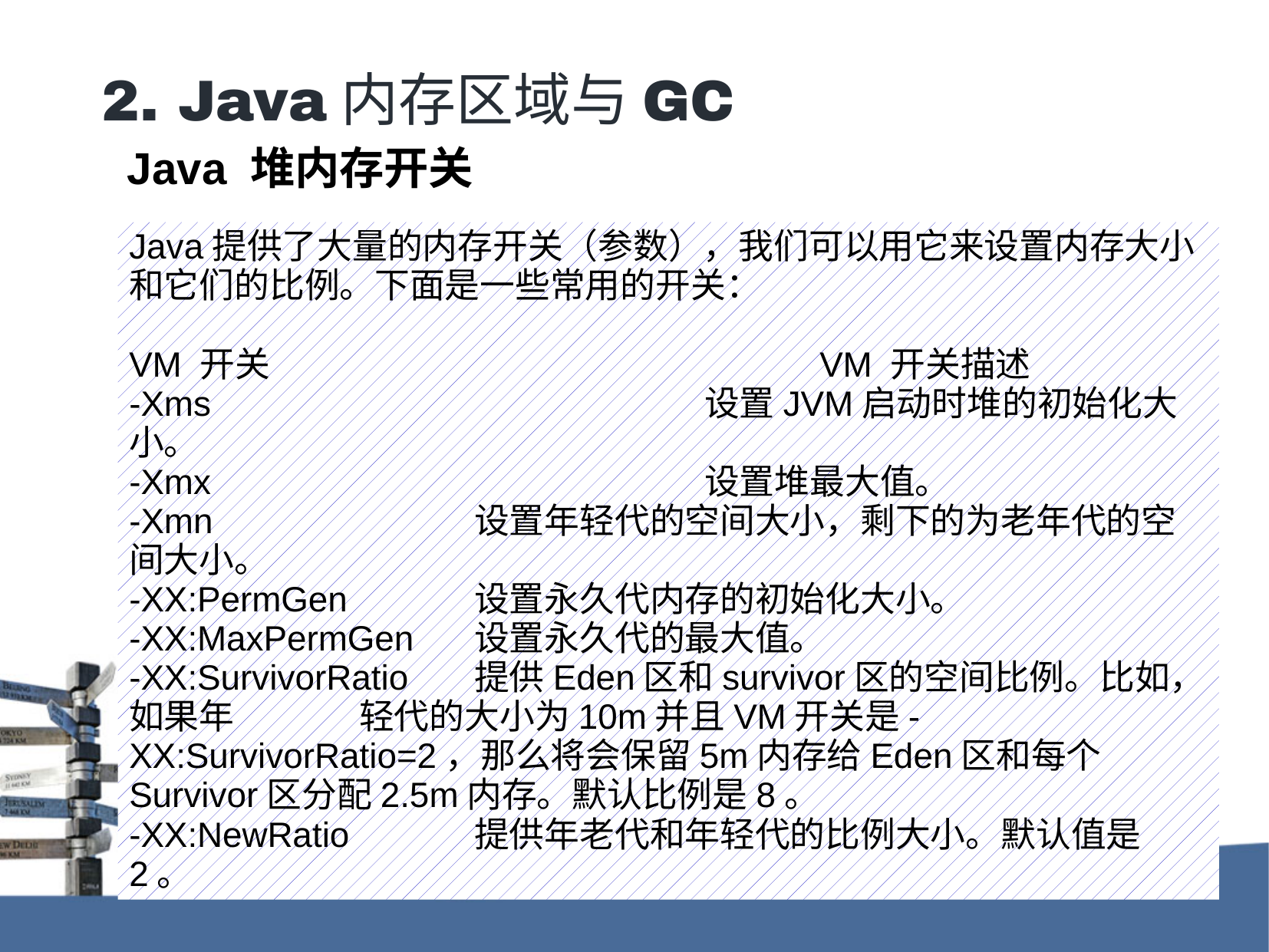

2. Java内存区域与GC
Java 堆内存开关
Java提供了大量的内存开关（参数），我们可以用它来设置内存大小和它们的比例。下面是一些常用的开关：

VM 开关 					VM 开关描述
-Xms 					设置JVM启动时堆的初始化大小。
-Xmx 					设置堆最大值。
-Xmn 			设置年轻代的空间大小，剩下的为老年代的空间大小。
-XX:PermGen 		设置永久代内存的初始化大小。
-XX:MaxPermGen 	设置永久代的最大值。
-XX:SurvivorRatio 	提供Eden区和survivor区的空间比例。比如，如果年  	轻代的大小为10m并且VM开关是-XX:SurvivorRatio=2，那么将会保留5m内存给Eden区和每个Survivor区分配2.5m内存。默认比例是8。
-XX:NewRatio 	提供年老代和年轻代的比例大小。默认值是2。